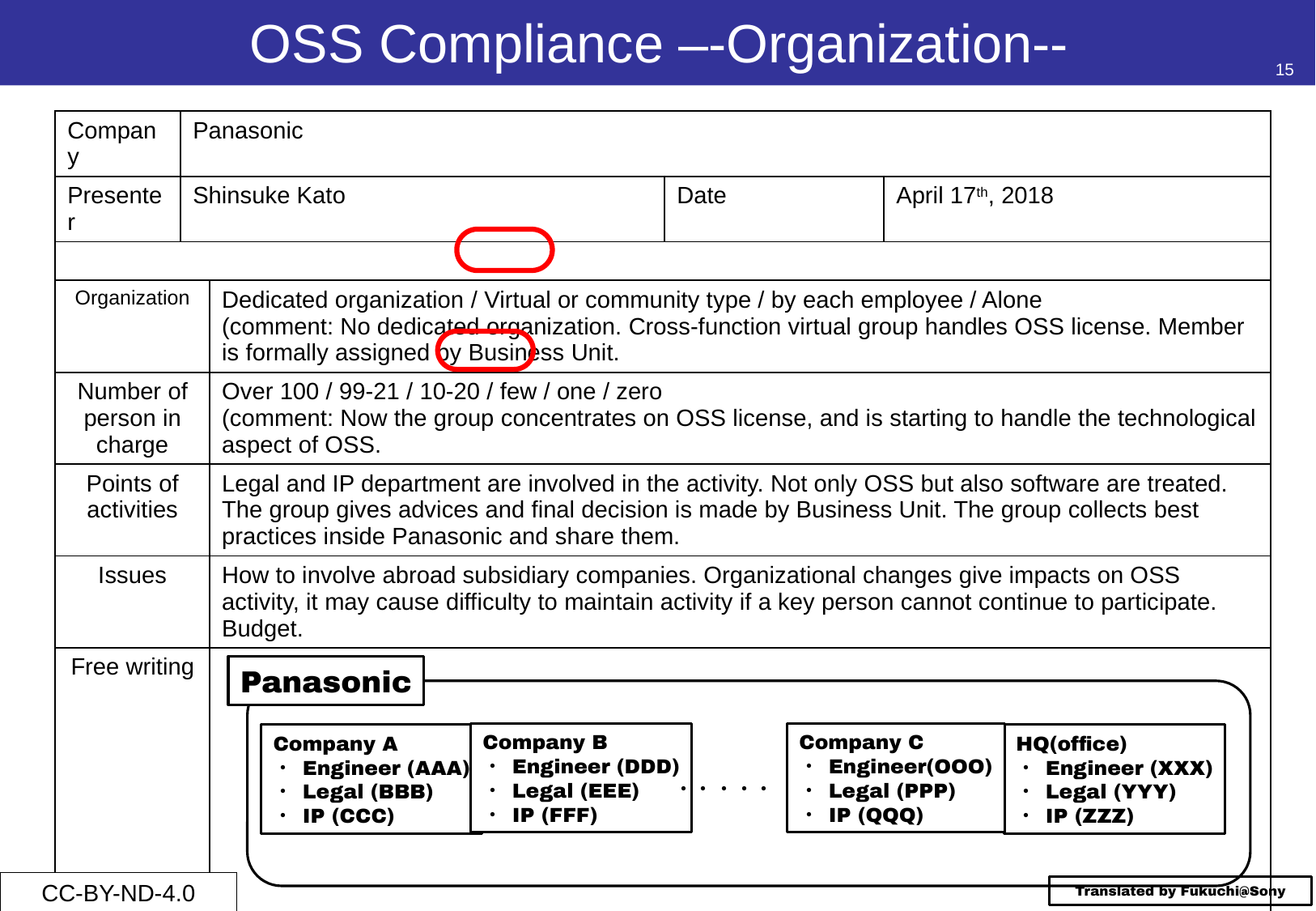

# OSS Compliance –-Organization--
15
| Company | Panasonic |  |  |  |
| --- | --- | --- | --- | --- |
| Presenter | Shinsuke Kato |  | Date | April 17th, 2018 |
|  |  |  |  |  |
| Organization |  | Dedicated organization / Virtual or community type / by each employee / Alone (comment: No dedicated organization. Cross-function virtual group handles OSS license. Member is formally assigned by Business Unit. |  |  |
| Number of person in charge |  | Over 100 / 99-21 / 10-20 / few / one / zero (comment: Now the group concentrates on OSS license, and is starting to handle the technological aspect of OSS. |  |  |
| Points of activities |  | Legal and IP department are involved in the activity. Not only OSS but also software are treated. The group gives advices and final decision is made by Business Unit. The group collects best practices inside Panasonic and share them. |  |  |
| Issues |  | How to involve abroad subsidiary companies. Organizational changes give impacts on OSS activity, it may cause difficulty to maintain activity if a key person cannot continue to participate. Budget. |  |  |
| Free writing |  |  |  |  |

Panasonic

Company B
・ Engineer (DDD)
・ Legal (EEE)
・ IP (FFF)
Company C
・ Engineer(OOO)
・ Legal (PPP)
・ IP (QQQ)
Company A
・ Engineer (AAA)
・ Legal (BBB)
・ IP (CCC)
HQ(office)
・ Engineer (XXX)
・ Legal (YYY)
・ IP (ZZZ)
・・・・・
CC-BY-ND-4.0
Translated by Fukuchi@Sony